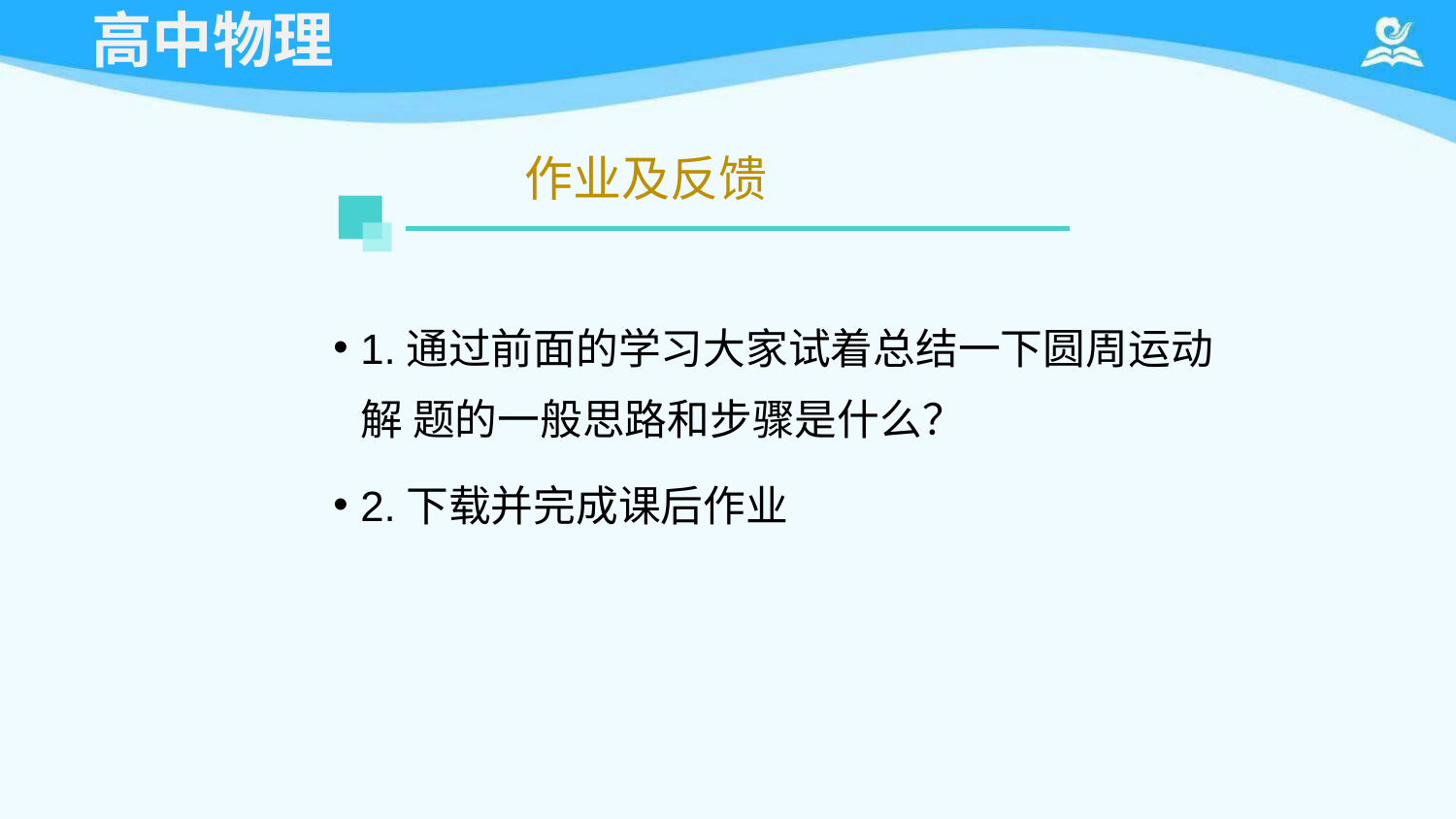

# 高中物理
作业及反馈

1.通过前面的学习大家试着总结一下圆周运动解 题的一般思路和步骤是什么？
2.下载并完成课后作业